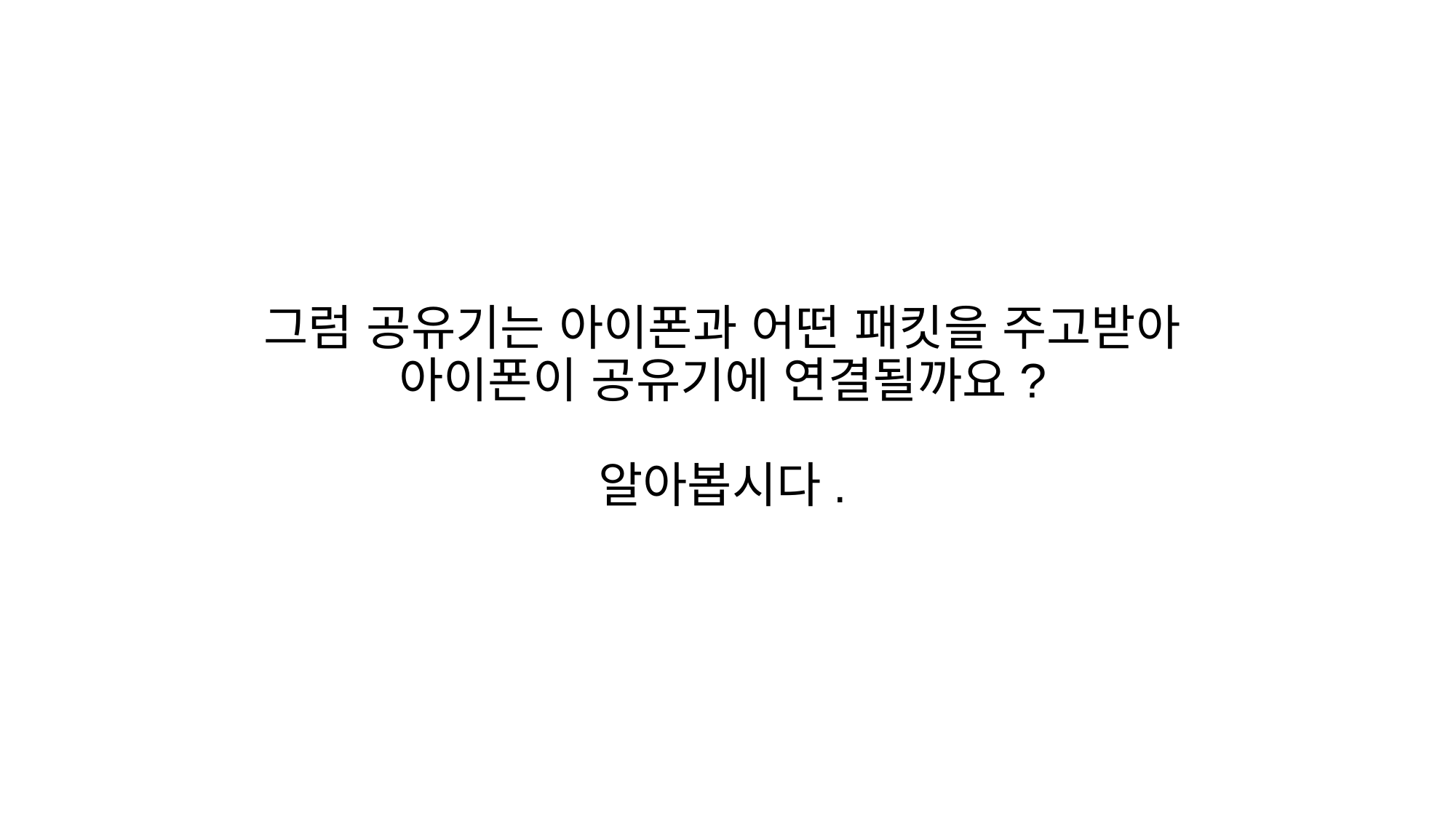

# 그럼 공유기는 아이폰과 어떤 패킷을 주고받아 아이폰이 공유기에 연결될까요? 알아봅시다.